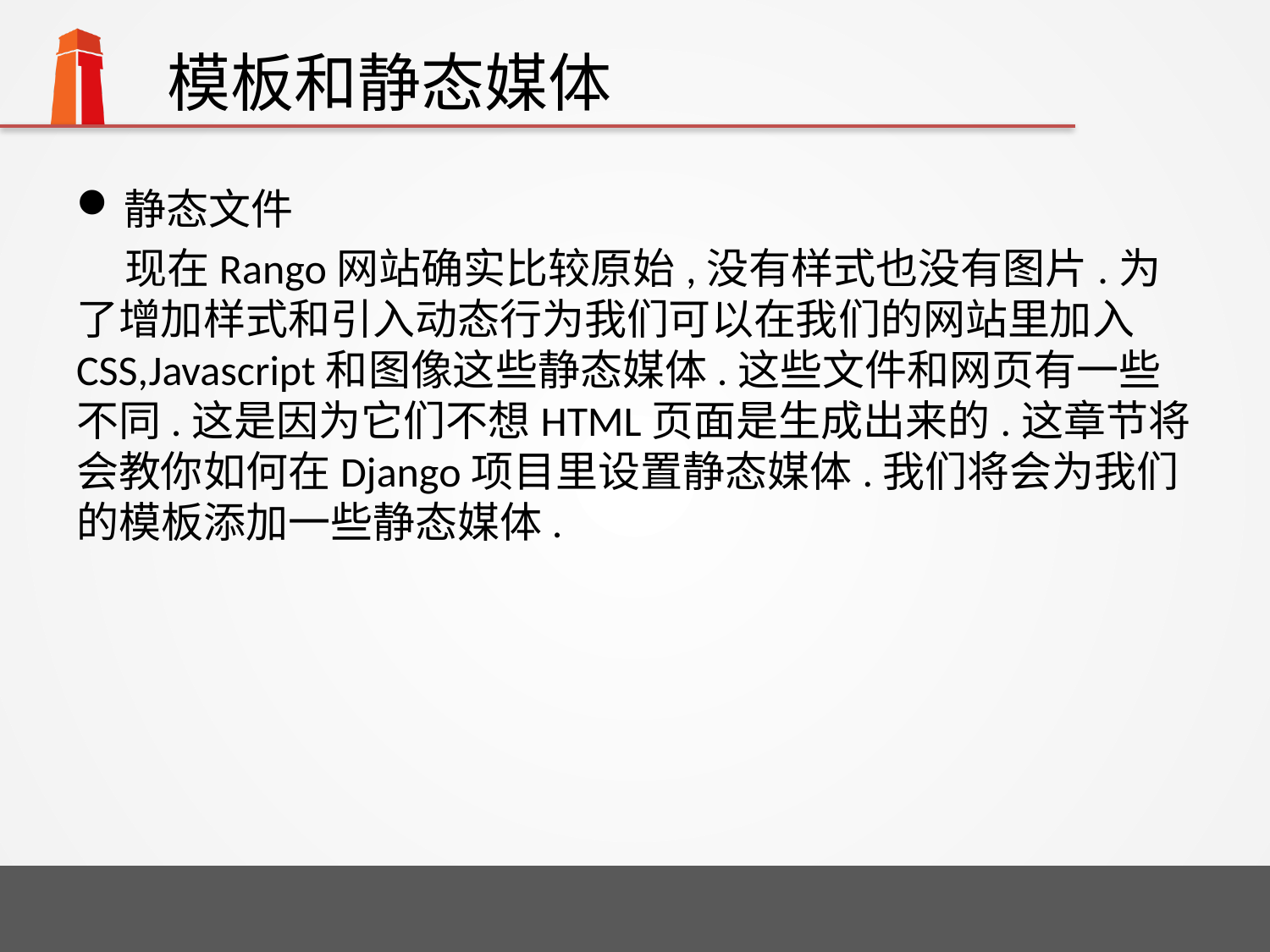

# 模板和静态媒体
静态文件
    现在Rango网站确实比较原始,没有样式也没有图片.为了增加样式和引入动态行为我们可以在我们的网站里加入CSS,Javascript和图像这些静态媒体.这些文件和网页有一些不同.这是因为它们不想HTML页面是生成出来的.这章节将会教你如何在Django项目里设置静态媒体.我们将会为我们的模板添加一些静态媒体.